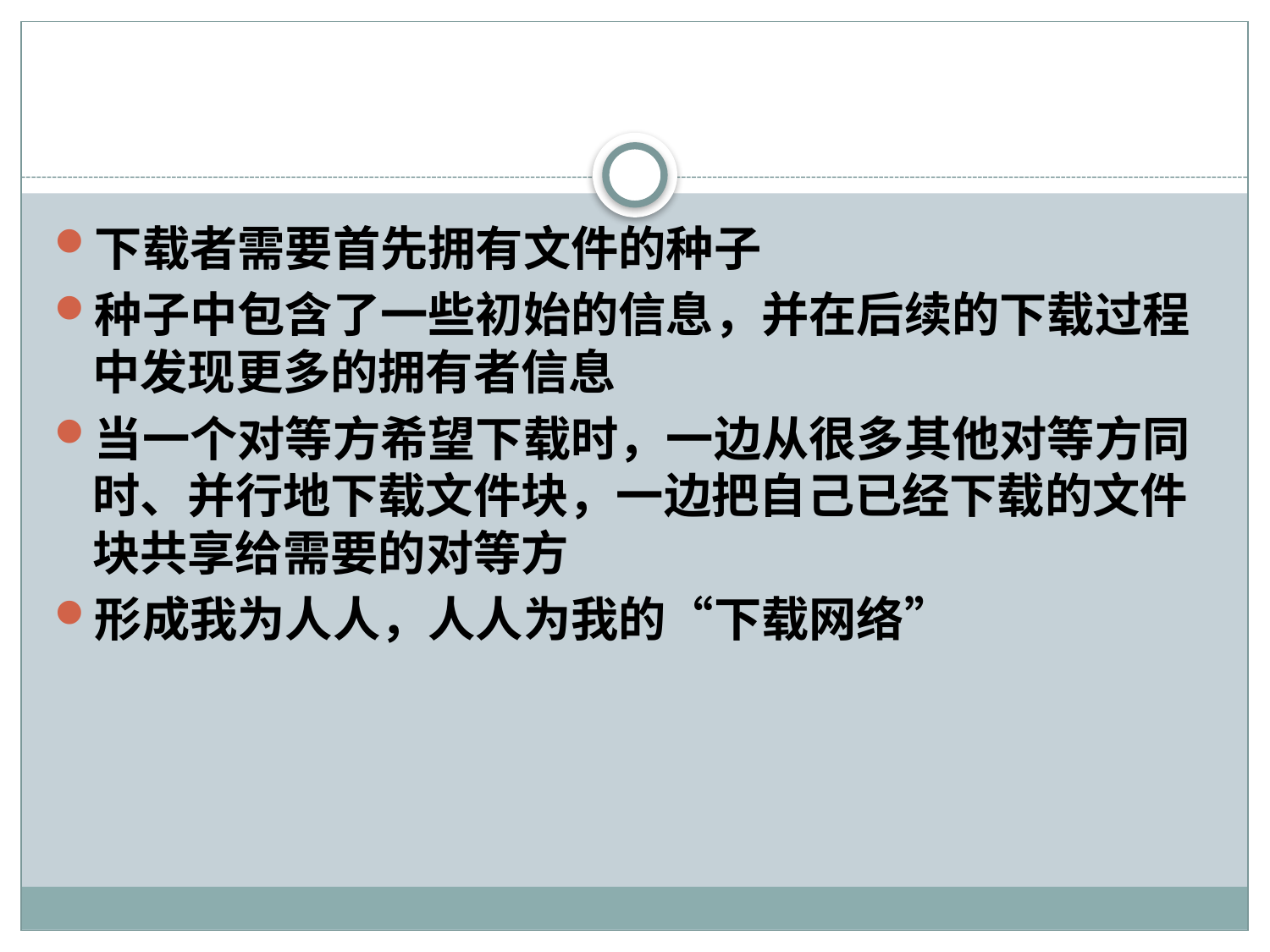

#
下载者需要首先拥有文件的种子
种子中包含了一些初始的信息，并在后续的下载过程中发现更多的拥有者信息
当一个对等方希望下载时，一边从很多其他对等方同时、并行地下载文件块，一边把自己已经下载的文件块共享给需要的对等方
形成我为人人，人人为我的“下载网络”